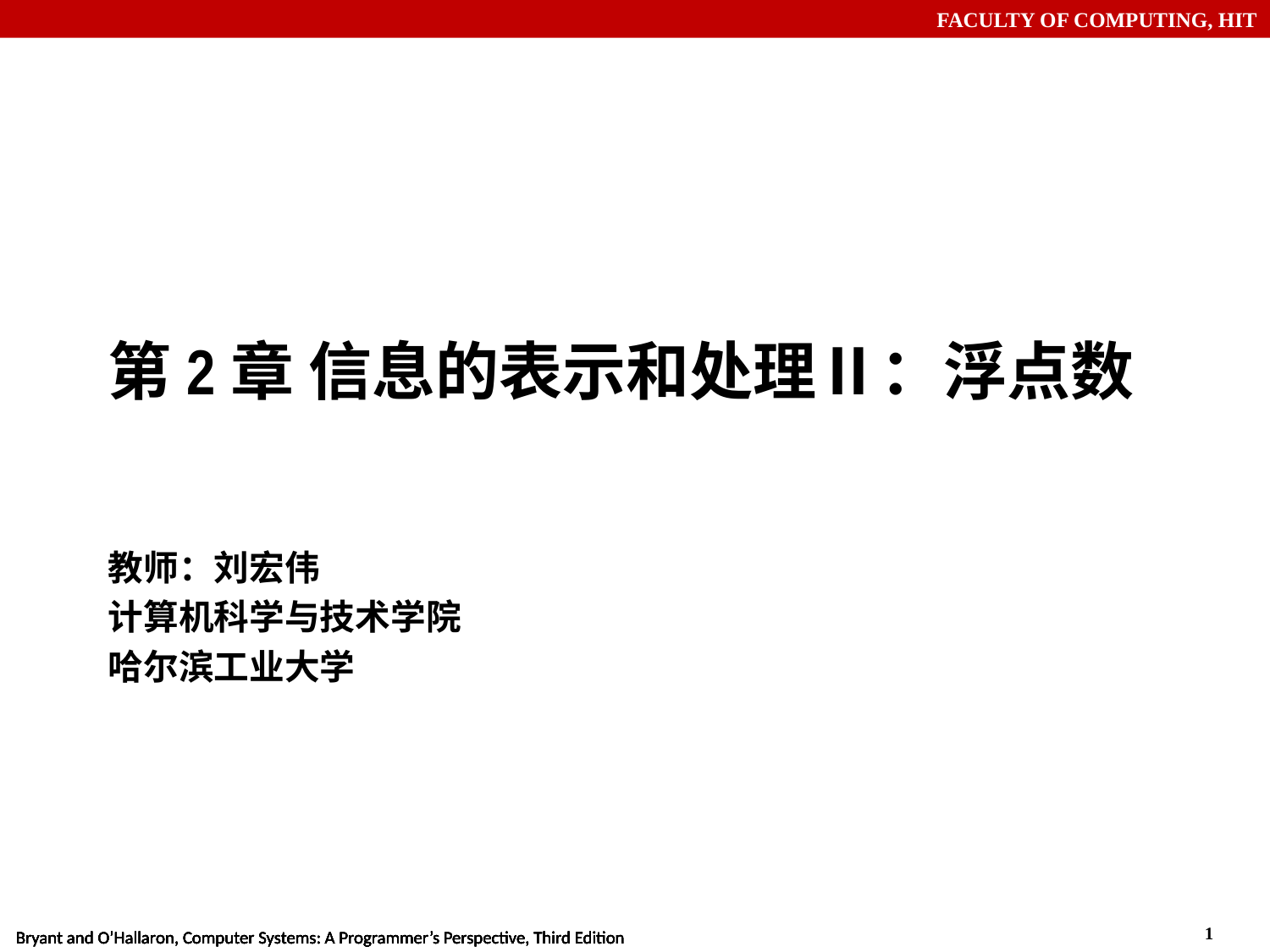

# 第2章 信息的表示和处理Ⅱ：浮点数
教师：刘宏伟
计算机科学与技术学院
哈尔滨工业大学